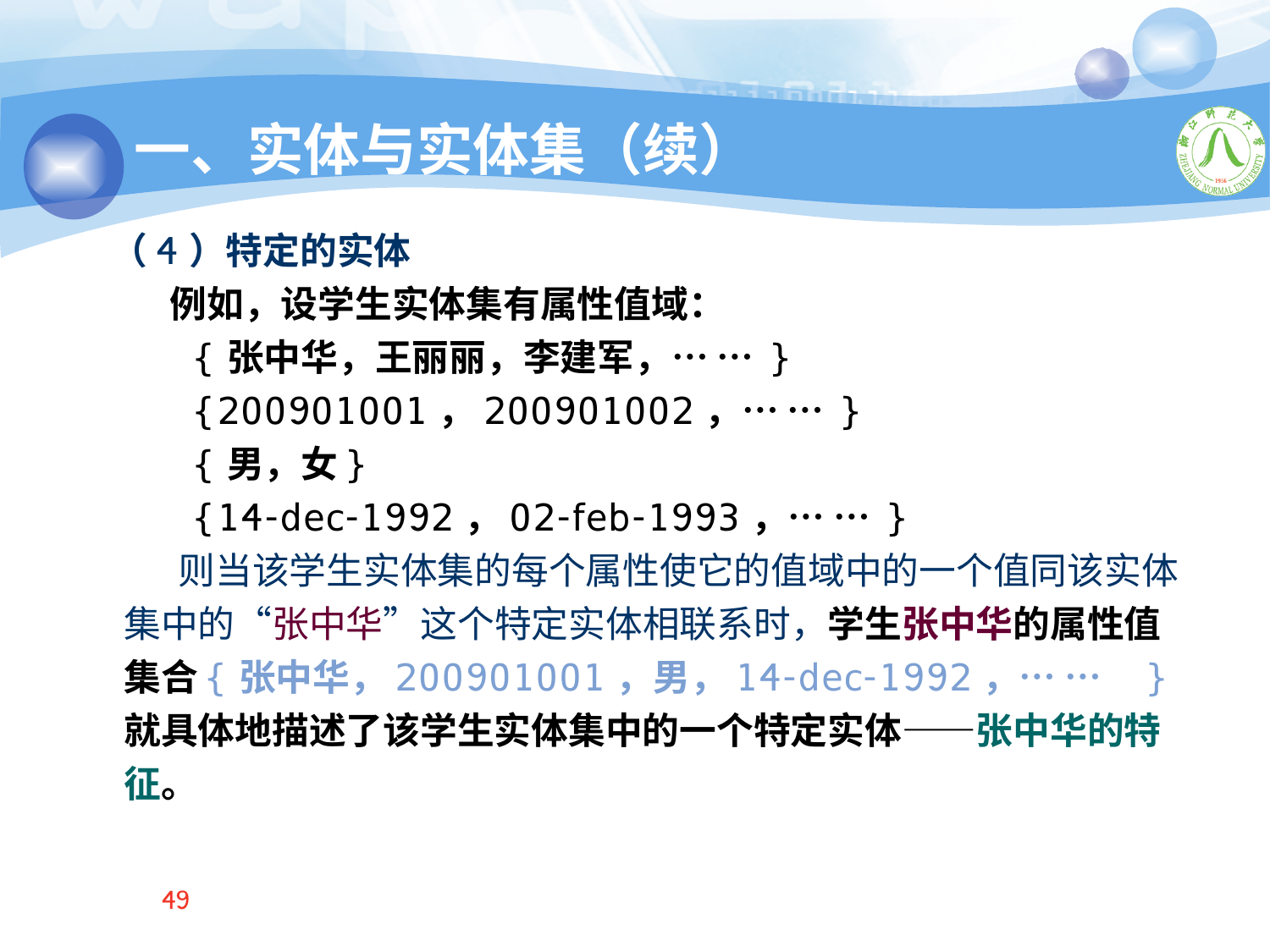

一、实体与实体集（续）
   （4）特定的实体
          例如，设学生实体集有属性值域：
           {张中华，王丽丽，李建军，… … }
           {200901001，200901002，… … }
           {男，女}
           {14-dec-1992，02-feb-1993，… … }
           则当该学生实体集的每个属性使它的值域中的一个值同该实体集中的“张中华”这个特定实体相联系时，学生张中华的属性值集合{张中华，200901001，男，14-dec-1992，… …　}就具体地描述了该学生实体集中的一个特定实体——张中华的特征。
49